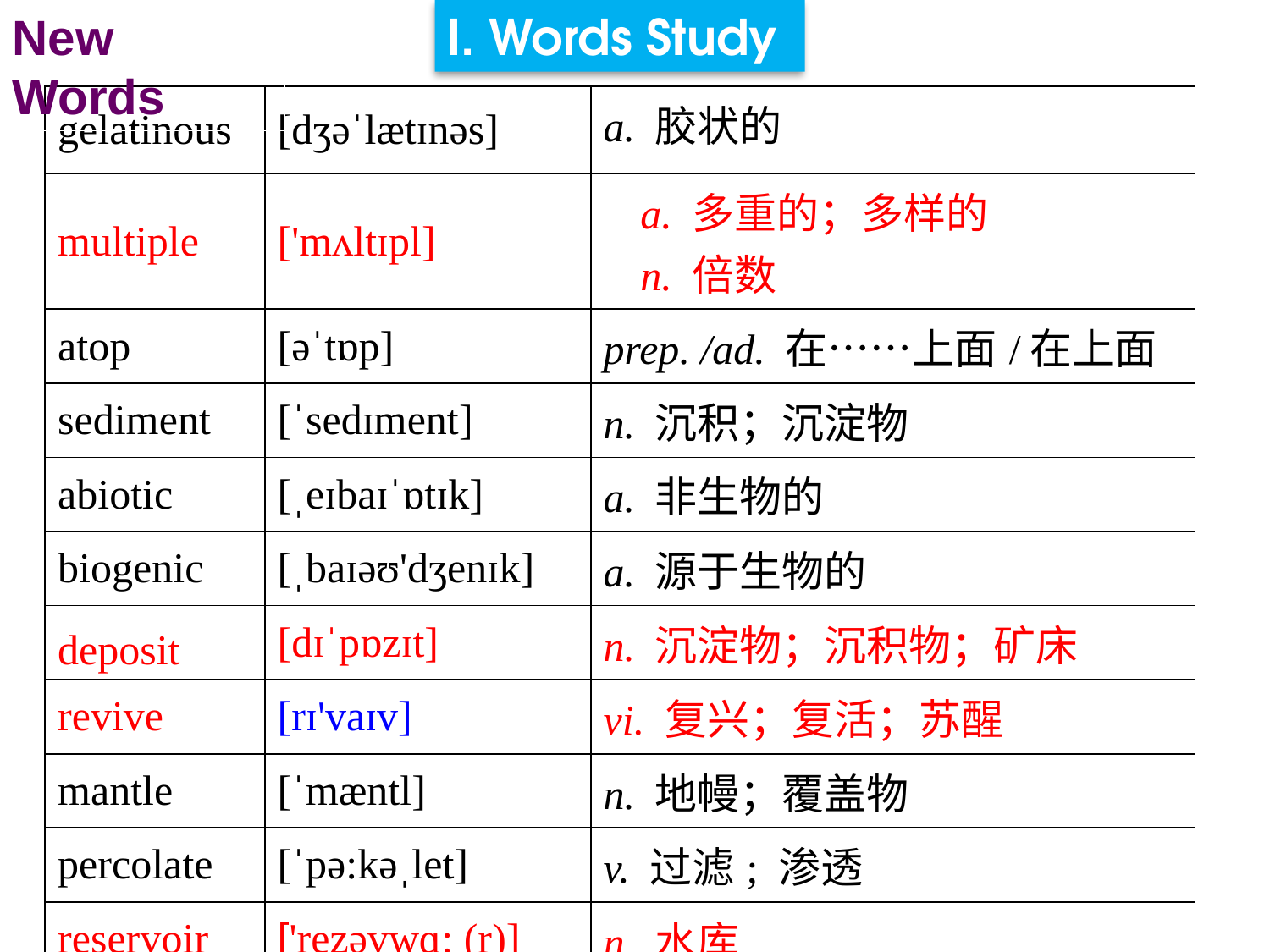

New Words
I. Words Study
| gelatinous | [dʒəˈlætɪnəs] | a. 胶状的 |
| --- | --- | --- |
| multiple | ['mʌltɪpl] | a. 多重的；多样的 n. 倍数 |
| atop | [əˈtɒp] | prep. /ad. 在……上面/在上面 |
| sediment | [ˈsedɪment] | n. 沉积；沉淀物 |
| abiotic | [ˌeɪbaɪˈɒtɪk] | a. 非生物的 |
| biogenic | [ˌbaɪəʊ'dʒenɪk] | a. 源于生物的 |
| deposit | [dɪˈpɒzɪt] | n. 沉淀物；沉积物；矿床 |
| revive | [rɪ'vaɪv] | vi. 复兴；复活；苏醒 |
| mantle | [ˈmæntl] | n. 地幔；覆盖物 |
| percolate | [ˈpə:kəˌlet] | v. 过滤; 渗透 |
| reservoir | ['rezəvwɑ: (r)] | n. 水库 |